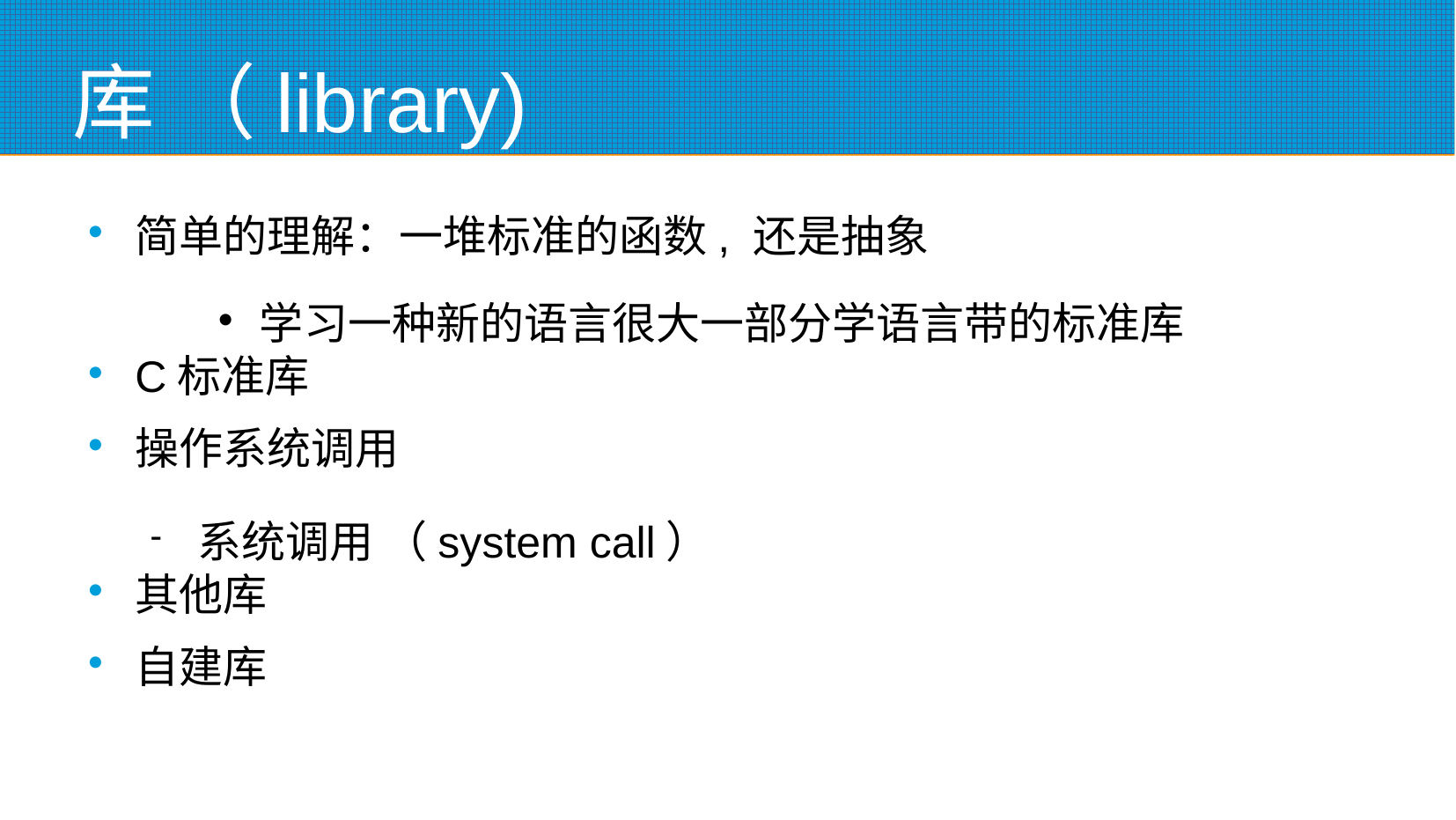

# 库 （library)
简单的理解：一堆标准的函数, 还是抽象
学习一种新的语言很大一部分学语言带的标准库
C标准库
操作系统调用
系统调用 （system call）
其他库
自建库